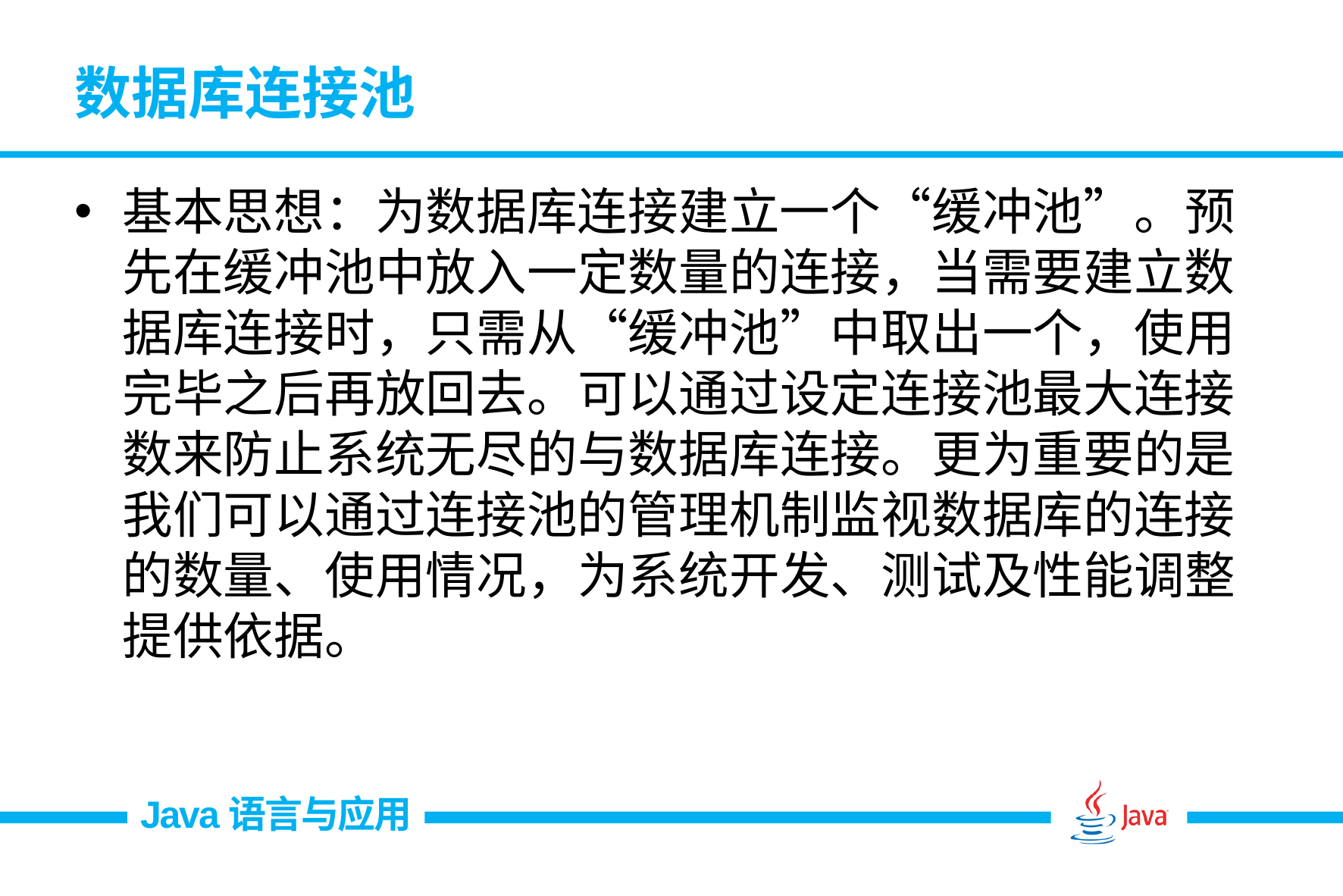

# 数据库连接池
基本思想：为数据库连接建立一个“缓冲池”。预先在缓冲池中放入一定数量的连接，当需要建立数据库连接时，只需从“缓冲池”中取出一个，使用完毕之后再放回去。可以通过设定连接池最大连接数来防止系统无尽的与数据库连接。更为重要的是我们可以通过连接池的管理机制监视数据库的连接的数量、使用情况，为系统开发、测试及性能调整提供依据。